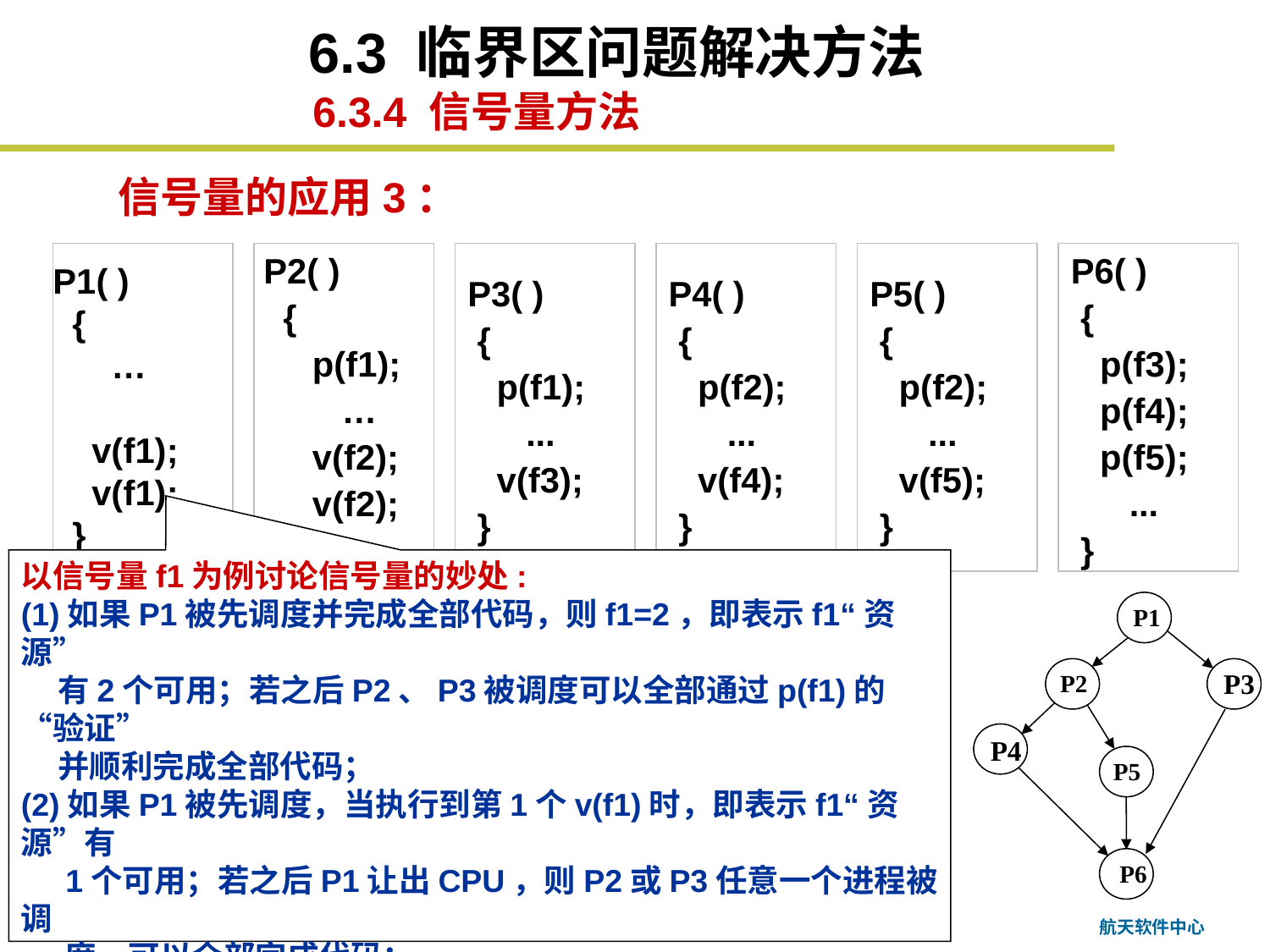

6.3 临界区问题解决方法
6.3.4 信号量方法
信号量的应用3：
P1( )
  {
      …
    v(f1);
    v(f1);
  }
 P2( )
   {
      p(f1);
         …
      v(f2);
      v(f2);
   }
P3( )
 {
   p(f1);
      ...
   v(f3);
 }
P4( )
 {
   p(f2);
      ...
   v(f4);
 }
P5( )
 {
   p(f2);
      ...
   v(f5);
 }
P6( )
 {
   p(f3);
   p(f4);
   p(f5);
      ...
 }
以信号量f1为例讨论信号量的妙处:
(1)如果P1被先调度并完成全部代码，则f1=2，即表示f1“资源”
    有2个可用；若之后P2、P3被调度可以全部通过p(f1)的“验证”
    并顺利完成全部代码；
(2)如果P1被先调度，当执行到第1个v(f1)时，即表示f1“资源”有
     1个可用；若之后P1让出CPU，则P2或P3任意一个进程被调
     度，可以全部完成代码；
(3)如果P2或P3被先调度，则它们只能执行到p(f1)位置，此时f1
     =-1或-2，P2或P3（或2个都）被阻塞到f1的队列中，直到P1
     运行完成，它们才可被唤醒并继续运行

P1

P2
P3

P4

P5

P6